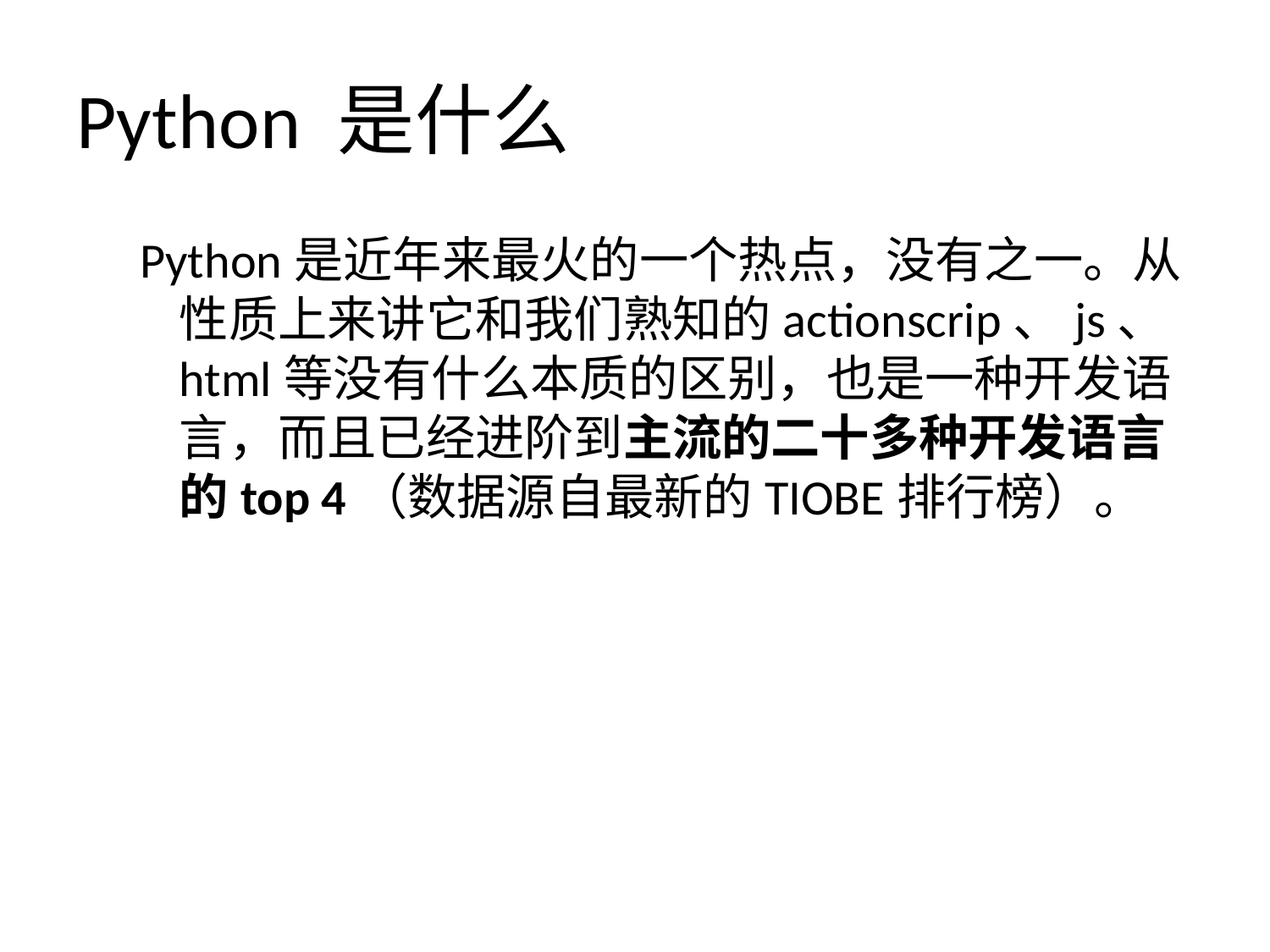

# Python 是什么
Python是近年来最火的一个热点，没有之一。从性质上来讲它和我们熟知的actionscrip、js、html等没有什么本质的区别，也是一种开发语言，而且已经进阶到主流的二十多种开发语言的top 4（数据源自最新的TIOBE排行榜）。